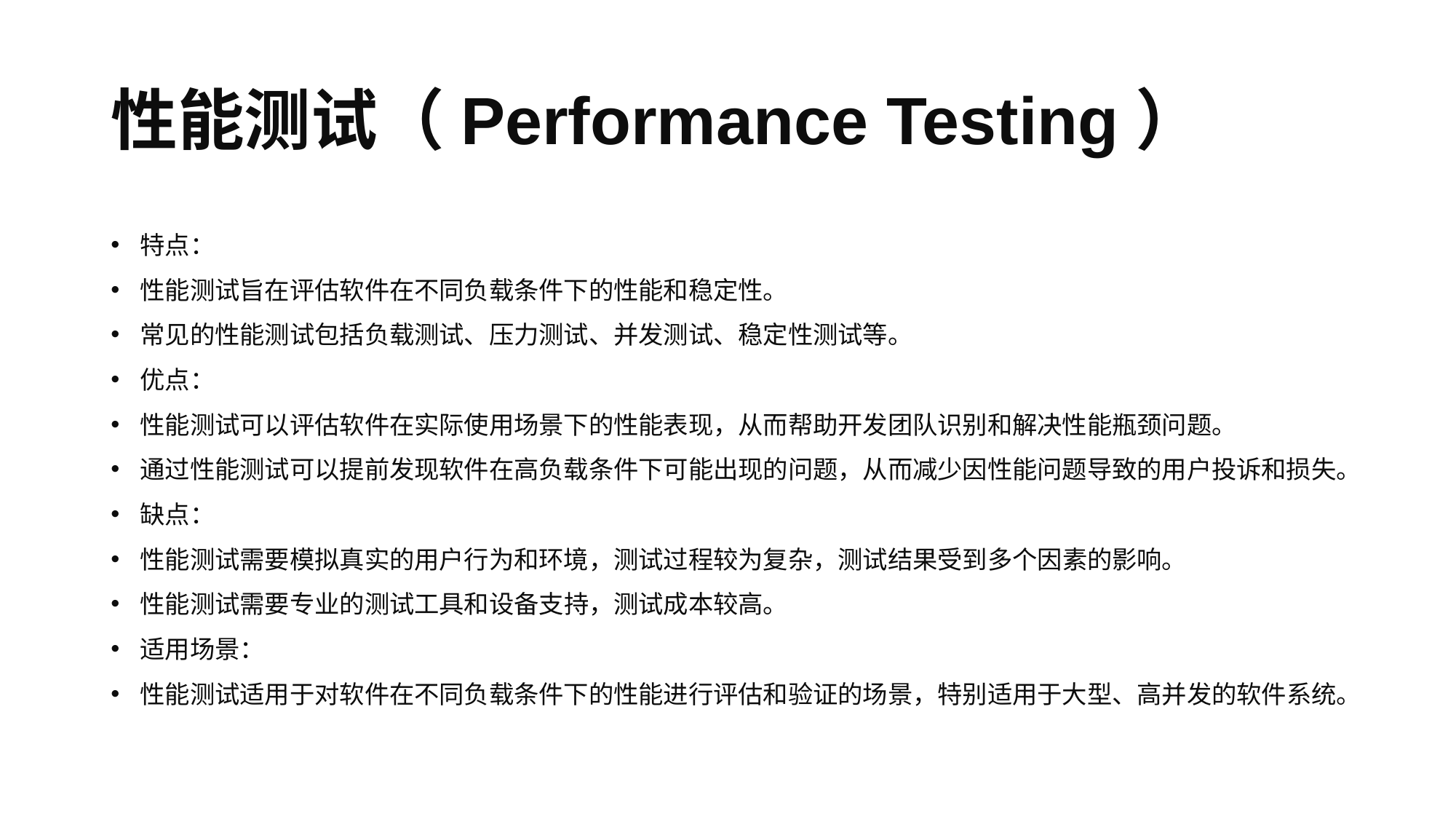

# 性能测试（Performance Testing）
特点：
性能测试旨在评估软件在不同负载条件下的性能和稳定性。
常见的性能测试包括负载测试、压力测试、并发测试、稳定性测试等。
优点：
性能测试可以评估软件在实际使用场景下的性能表现，从而帮助开发团队识别和解决性能瓶颈问题。
通过性能测试可以提前发现软件在高负载条件下可能出现的问题，从而减少因性能问题导致的用户投诉和损失。
缺点：
性能测试需要模拟真实的用户行为和环境，测试过程较为复杂，测试结果受到多个因素的影响。
性能测试需要专业的测试工具和设备支持，测试成本较高。
适用场景：
性能测试适用于对软件在不同负载条件下的性能进行评估和验证的场景，特别适用于大型、高并发的软件系统。